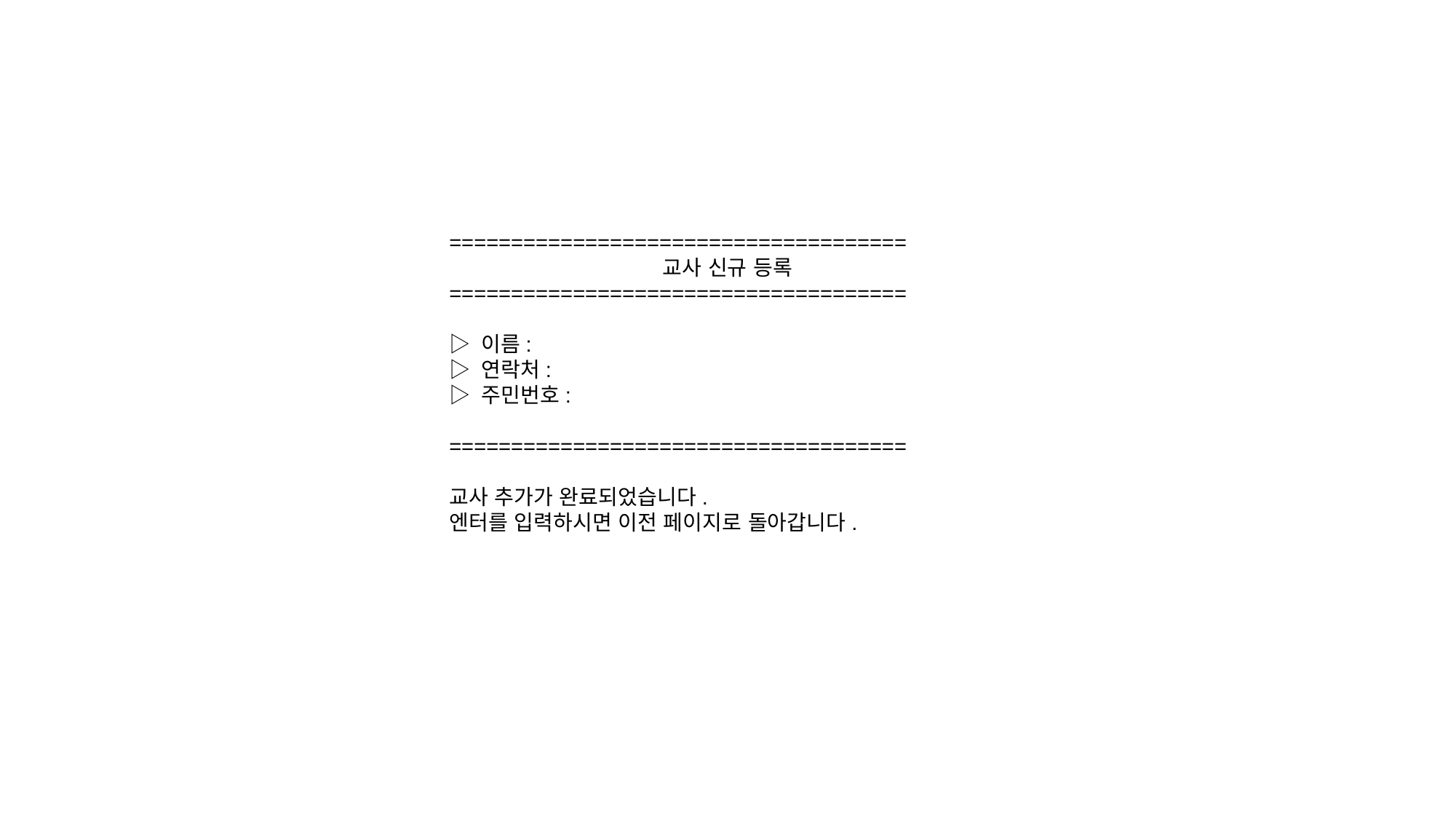

=====================================
교사 신규 등록
=====================================

▷ 이름:
▷ 연락처:
▷ 주민번호:

=====================================

교사 추가가 완료되었습니다.
엔터를 입력하시면 이전 페이지로 돌아갑니다.